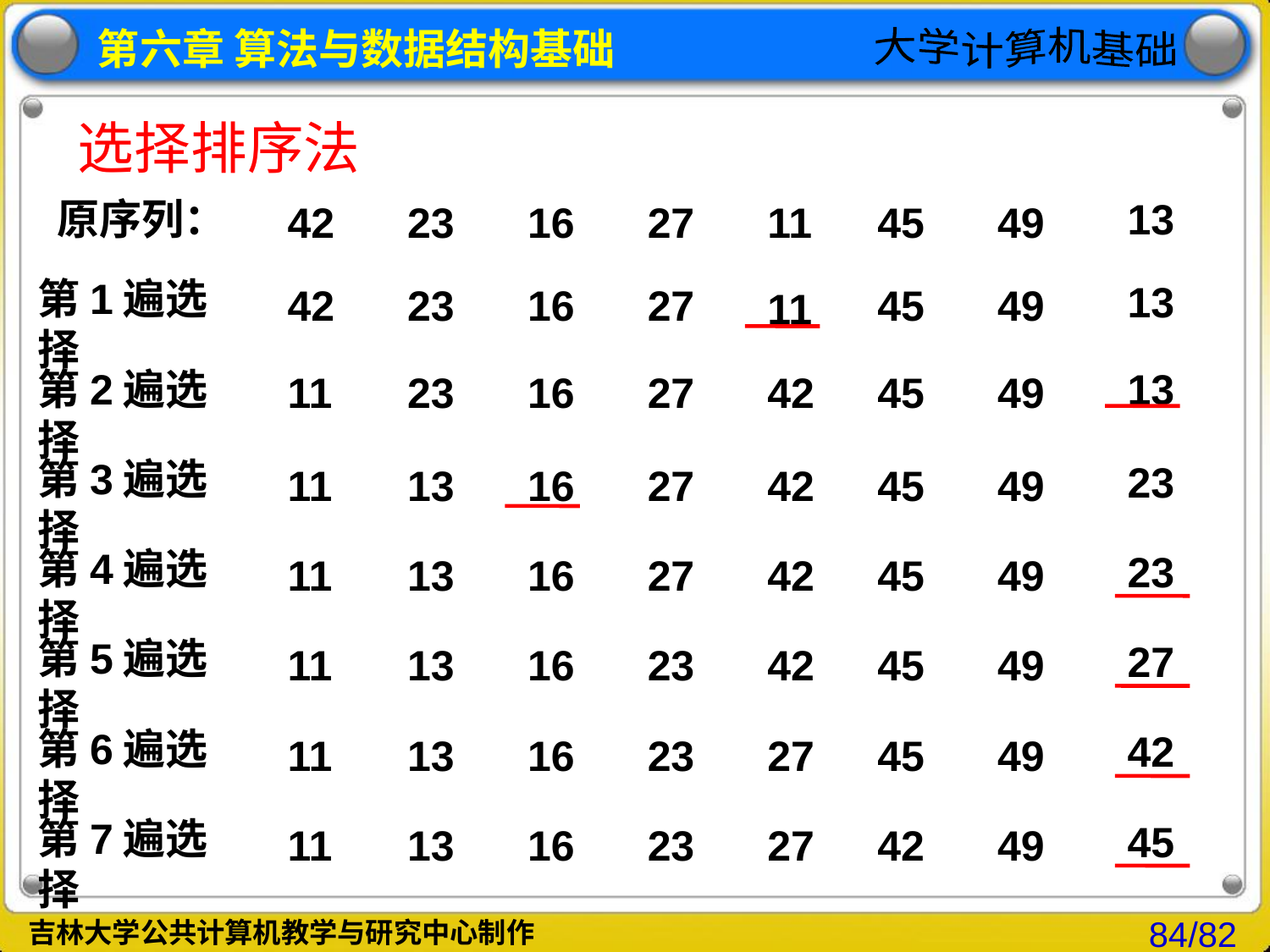

# 选择排序法
原序列：
13
42
23
16
27
11
45
49
第1遍选择
13
42
23
16
27
45
49
11

第2遍选择
13
11
23
16
27
42
45
49

第3遍选择
23
11
13
16
27
42
45
49

第4遍选择
23
11
13
16
27
42
45
49

第5遍选择
27
11
13
16
23
42
45
49

第6遍选择
42
11
13
16
23
27
45
49

第7遍选择
45
11
13
16
23
27
42
49

84/82